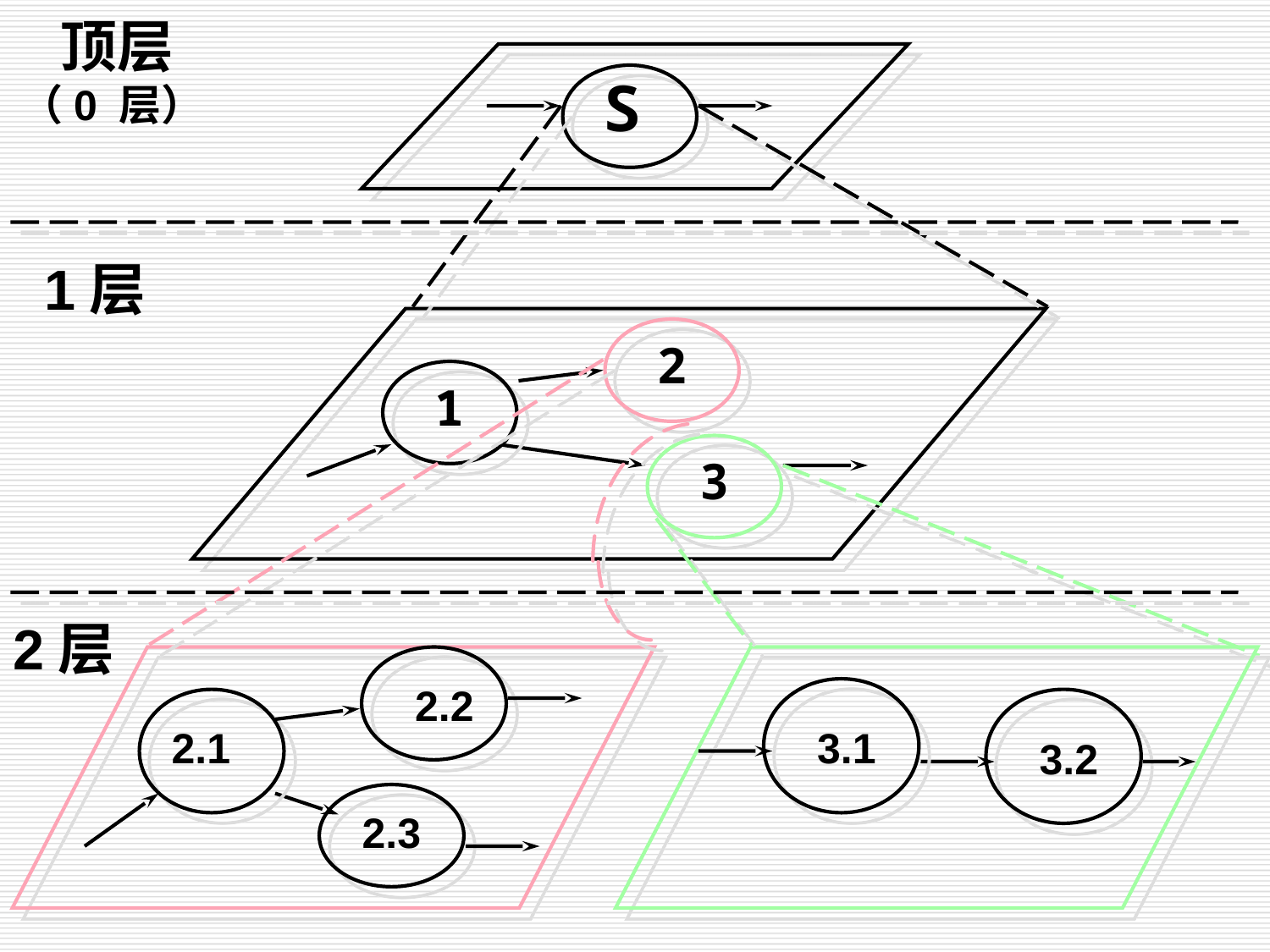

顶层
（0 层）

S

1层

2

1

3

2层

2.2

2.1
3.1
3.2

2.3